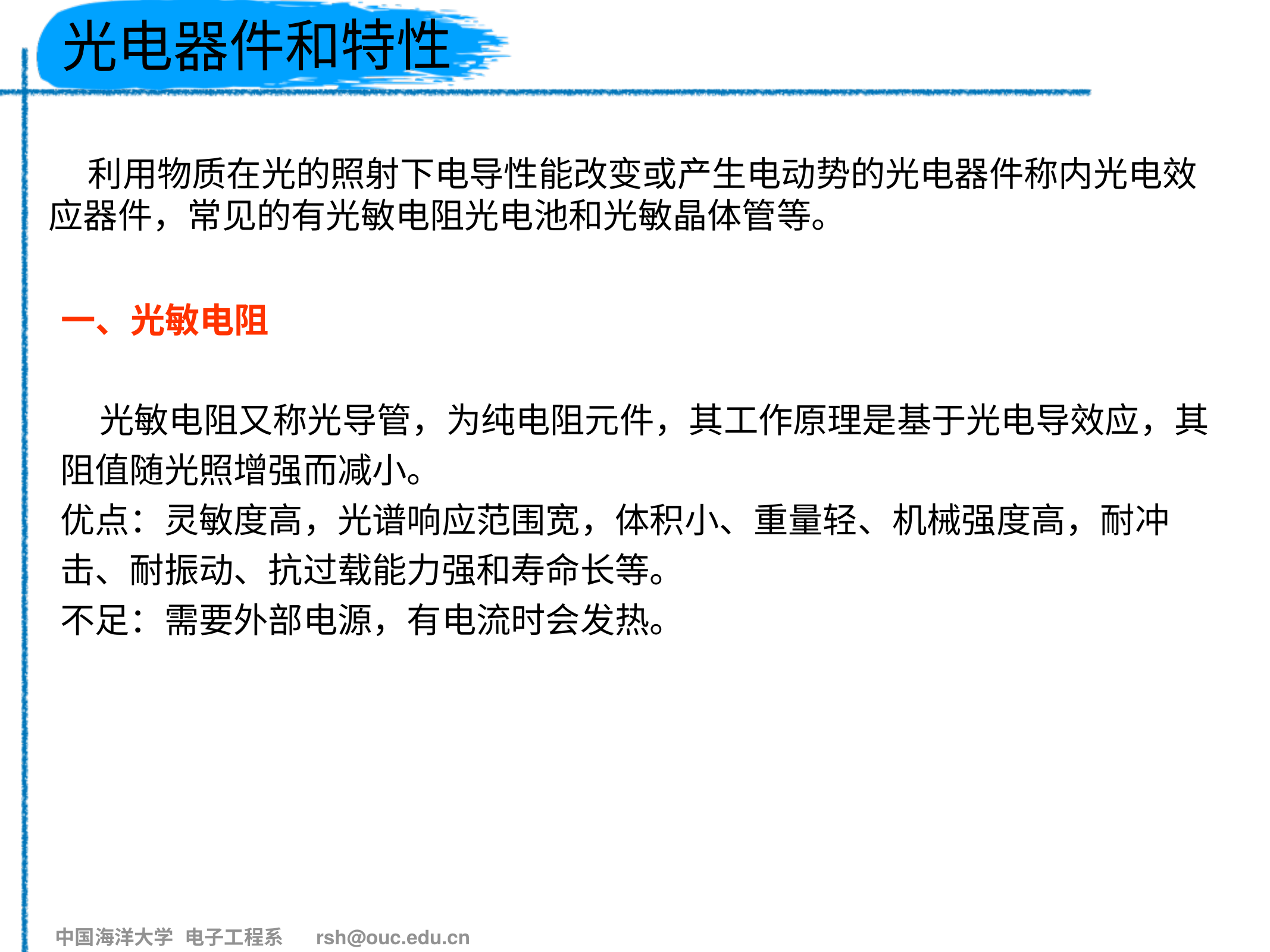

# 光电器件和特性
    利用物质在光的照射下电导性能改变或产生电动势的光电器件称内光电效应器件，常见的有光敏电阻光电池和光敏晶体管等。
一、光敏电阻
    光敏电阻又称光导管，为纯电阻元件，其工作原理是基于光电导效应，其阻值随光照增强而减小。
优点：灵敏度高，光谱响应范围宽，体积小、重量轻、机械强度高，耐冲击、耐振动、抗过载能力强和寿命长等。
不足：需要外部电源，有电流时会发热。